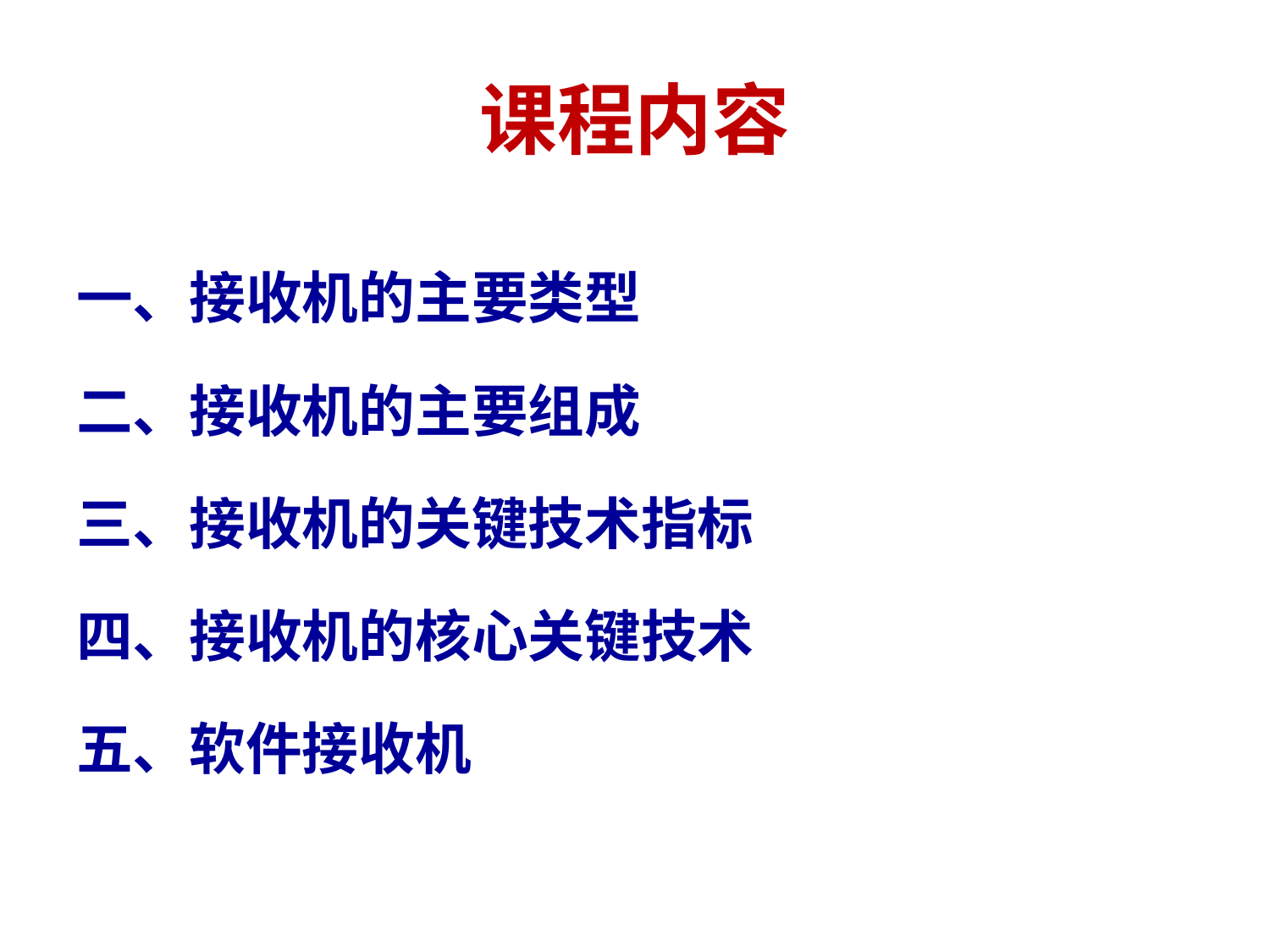

# 课程内容
一、接收机的主要类型
二、接收机的主要组成
三、接收机的关键技术指标
四、接收机的核心关键技术
五、软件接收机